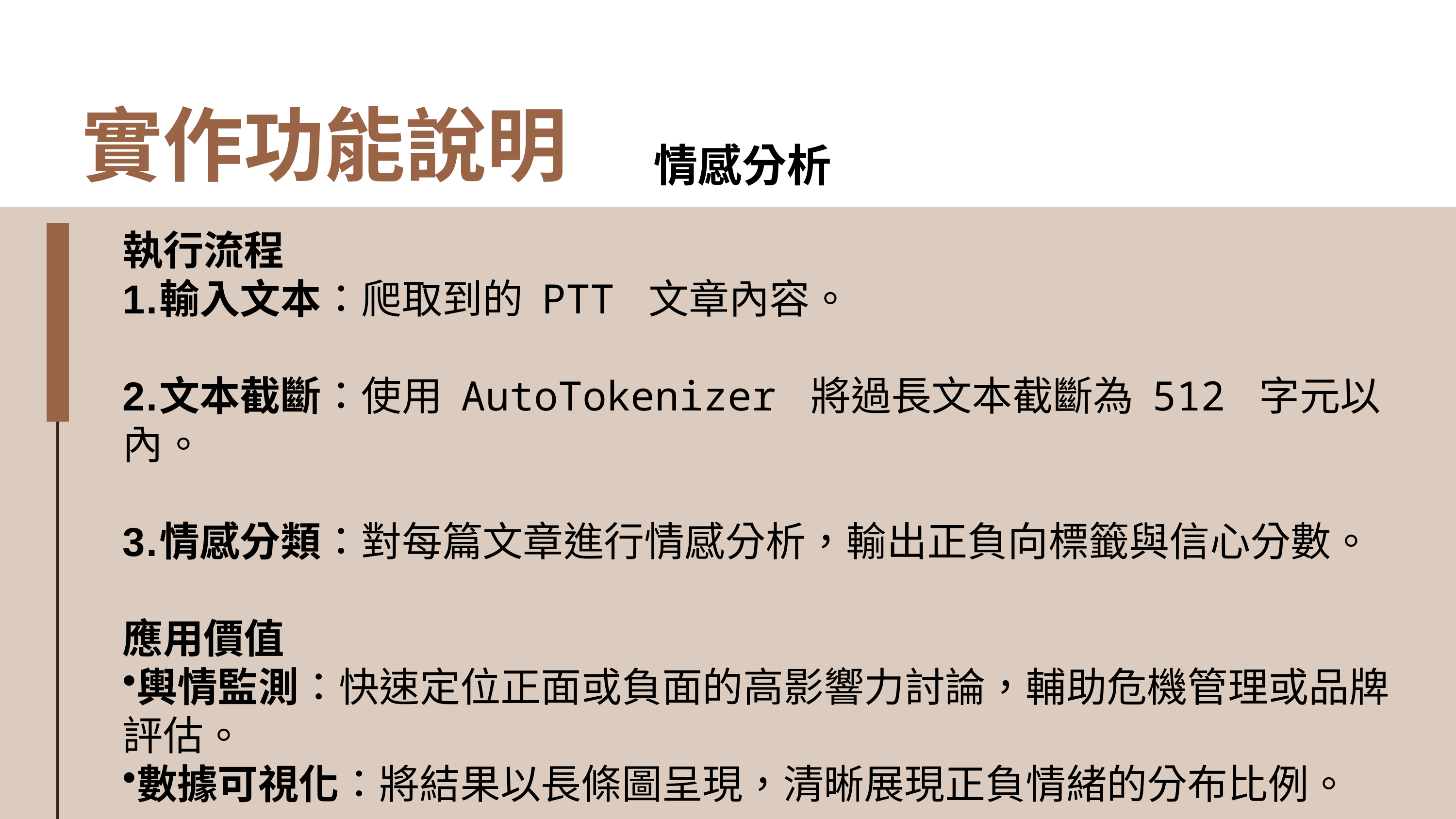

實作功能說明
情感分析

執行流程
輸入文本：爬取到的 PTT 文章內容。

文本截斷：使用 AutoTokenizer 將過長文本截斷為 512 字元以內。

情感分類：對每篇文章進行情感分析，輸出正負向標籤與信心分數。

應用價值
輿情監測：快速定位正面或負面的高影響力討論，輔助危機管理或品牌評估。
數據可視化：將結果以長條圖呈現，清晰展現正負情緒的分布比例。